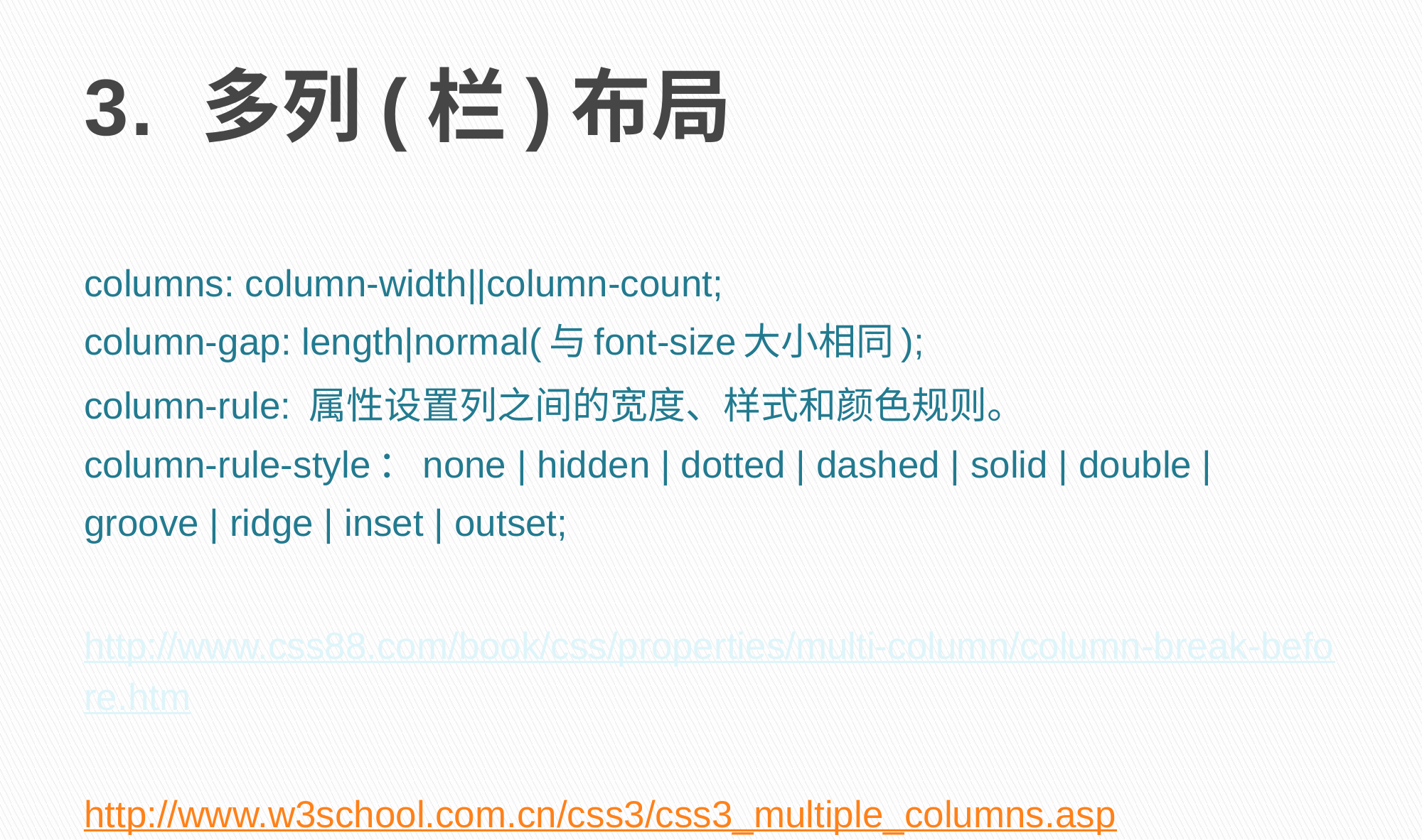

# 多列(栏)布局

columns: column-width||column-count;
column-gap: length|normal(与font-size大小相同);
column-rule: 属性设置列之间的宽度、样式和颜色规则。
column-rule-style：none | hidden | dotted | dashed | solid | double | groove | ridge | inset | outset;
 http://www.css88.com/book/css/properties/multi-column/column-break-before.htm
http://www.w3school.com.cn/css3/css3_multiple_columns.asp